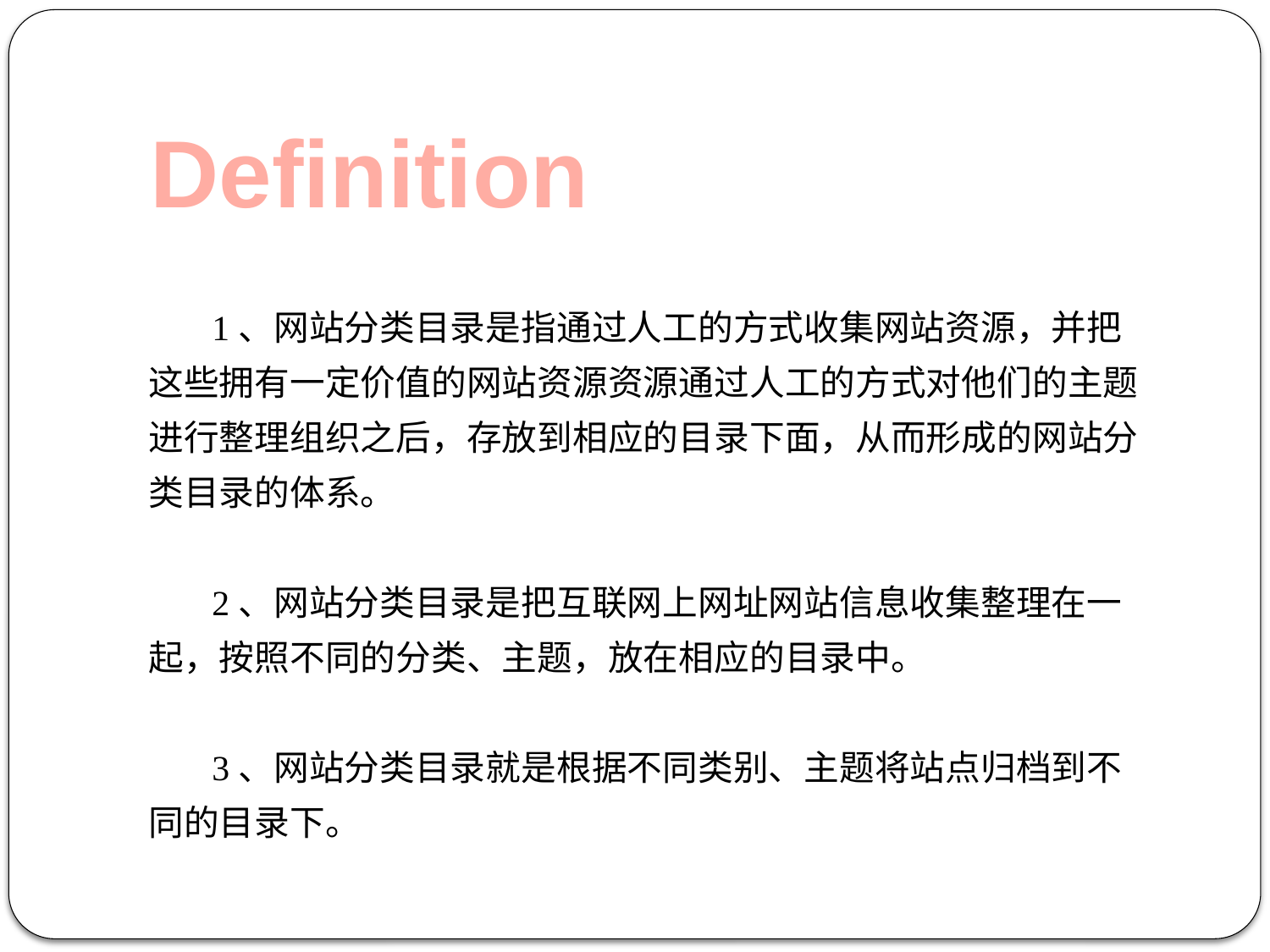

Definition
1、网站分类目录是指通过人工的方式收集网站资源，并把这些拥有一定价值的网站资源资源通过人工的方式对他们的主题进行整理组织之后，存放到相应的目录下面，从而形成的网站分类目录的体系。

2、网站分类目录是把互联网上网址网站信息收集整理在一起，按照不同的分类、主题，放在相应的目录中。

3、网站分类目录就是根据不同类别、主题将站点归档到不同的目录下。